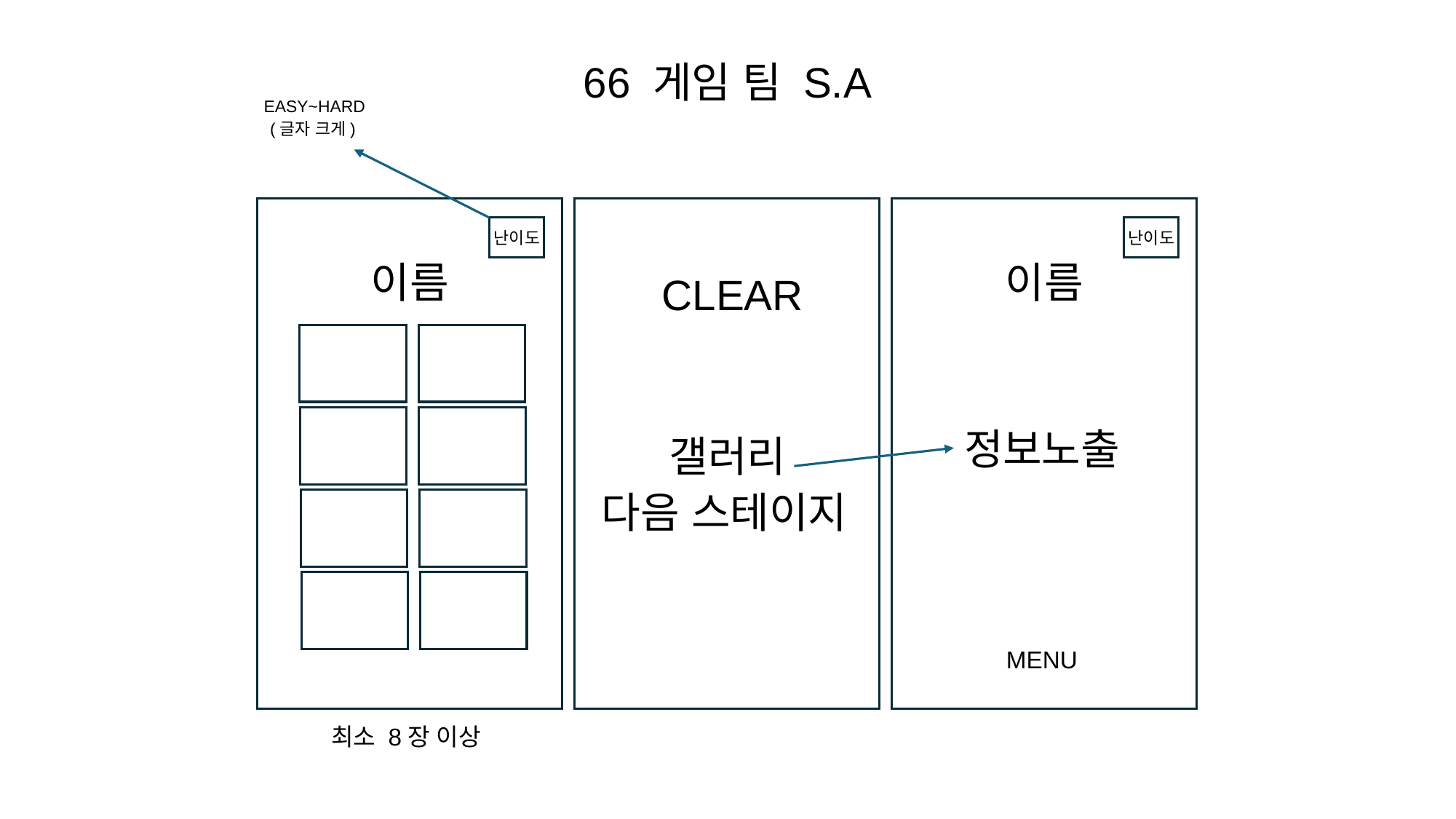

66 게임 팀 S.A
EASY~HARD
(글자 크게)

난이도
이름

난이도
이름
CLEAR
정보노출
갤러리
다음 스테이지
MENU
최소 8장 이상